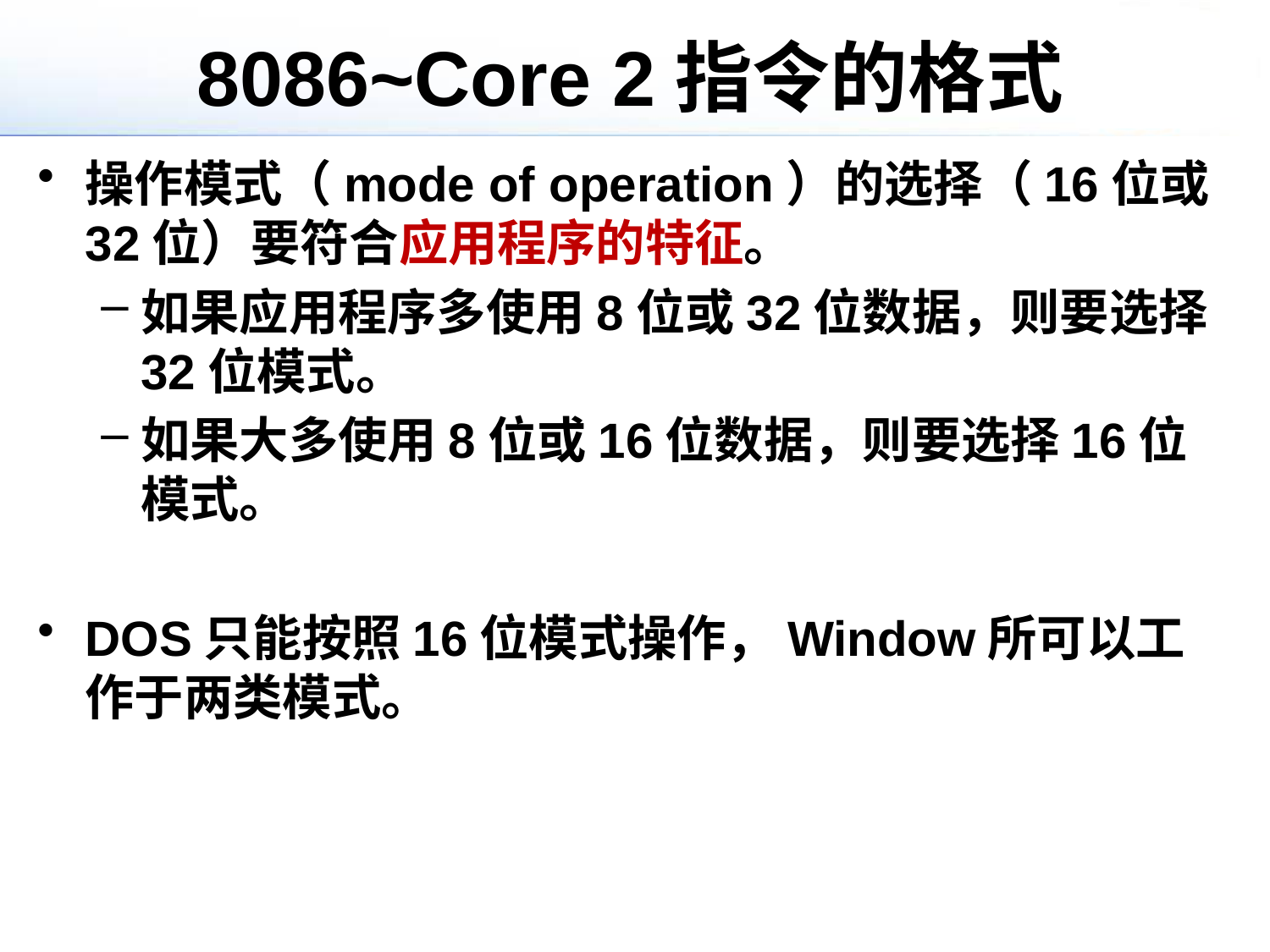

# 8086~Core 2指令的格式
操作模式（mode of operation）的选择（16位或32位）要符合应用程序的特征。
如果应用程序多使用8位或32位数据，则要选择32位模式。
如果大多使用8位或16位数据，则要选择16位模式。

DOS只能按照16位模式操作，Window所可以工作于两类模式。